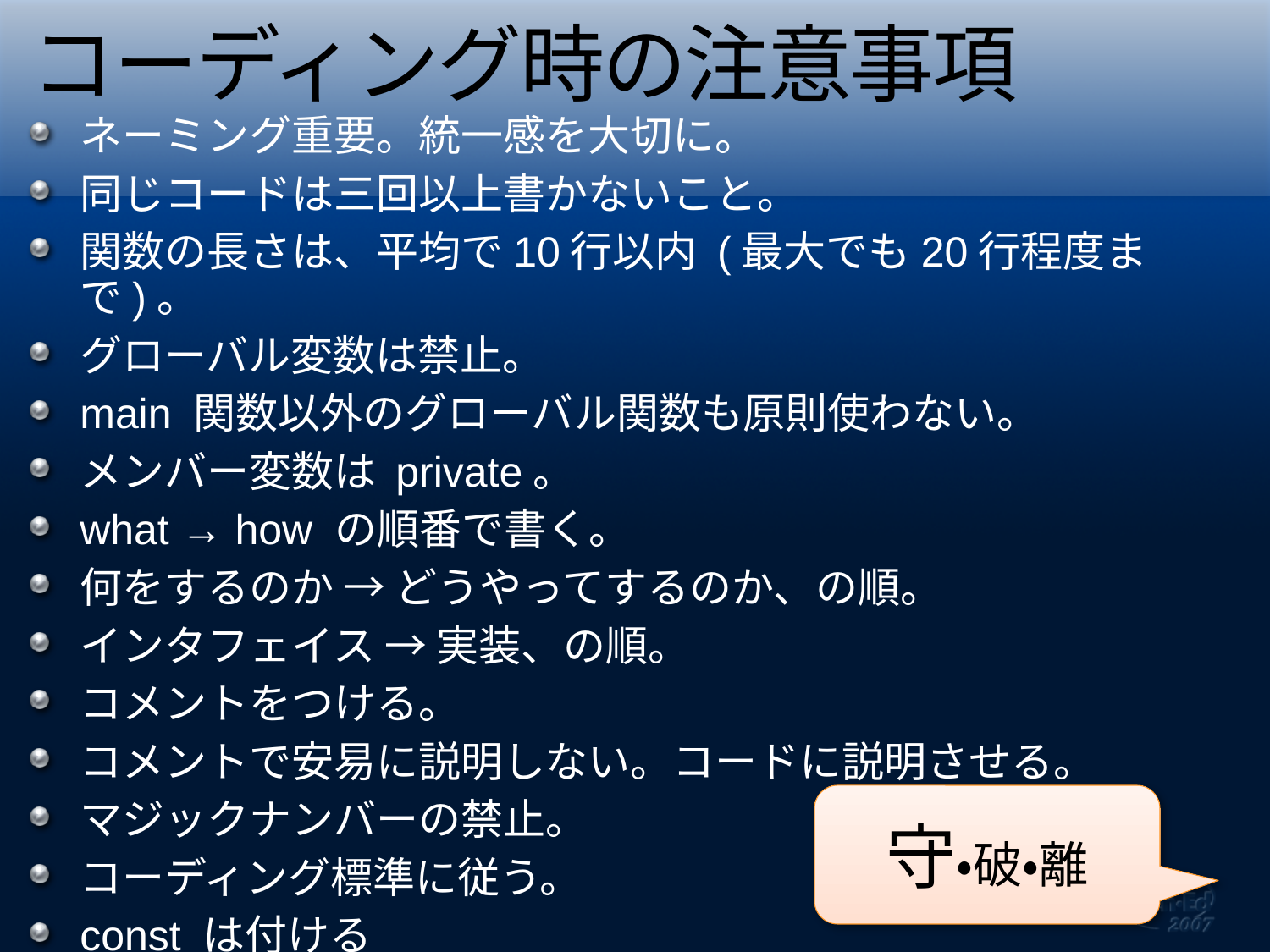

# コーディング時の注意事項
ネーミング重要。統一感を大切に。
同じコードは三回以上書かないこと。
関数の長さは、平均で10行以内 (最大でも20行程度まで)。
グローバル変数は禁止。
main 関数以外のグローバル関数も原則使わない。
メンバー変数は private。
what → how の順番で書く。
何をするのか → どうやってするのか、の順。
インタフェイス → 実装、の順。
コメントをつける。
コメントで安易に説明しない。コードに説明させる。
マジックナンバーの禁止。
コーディング標準に従う。
const は付ける
守・破・離